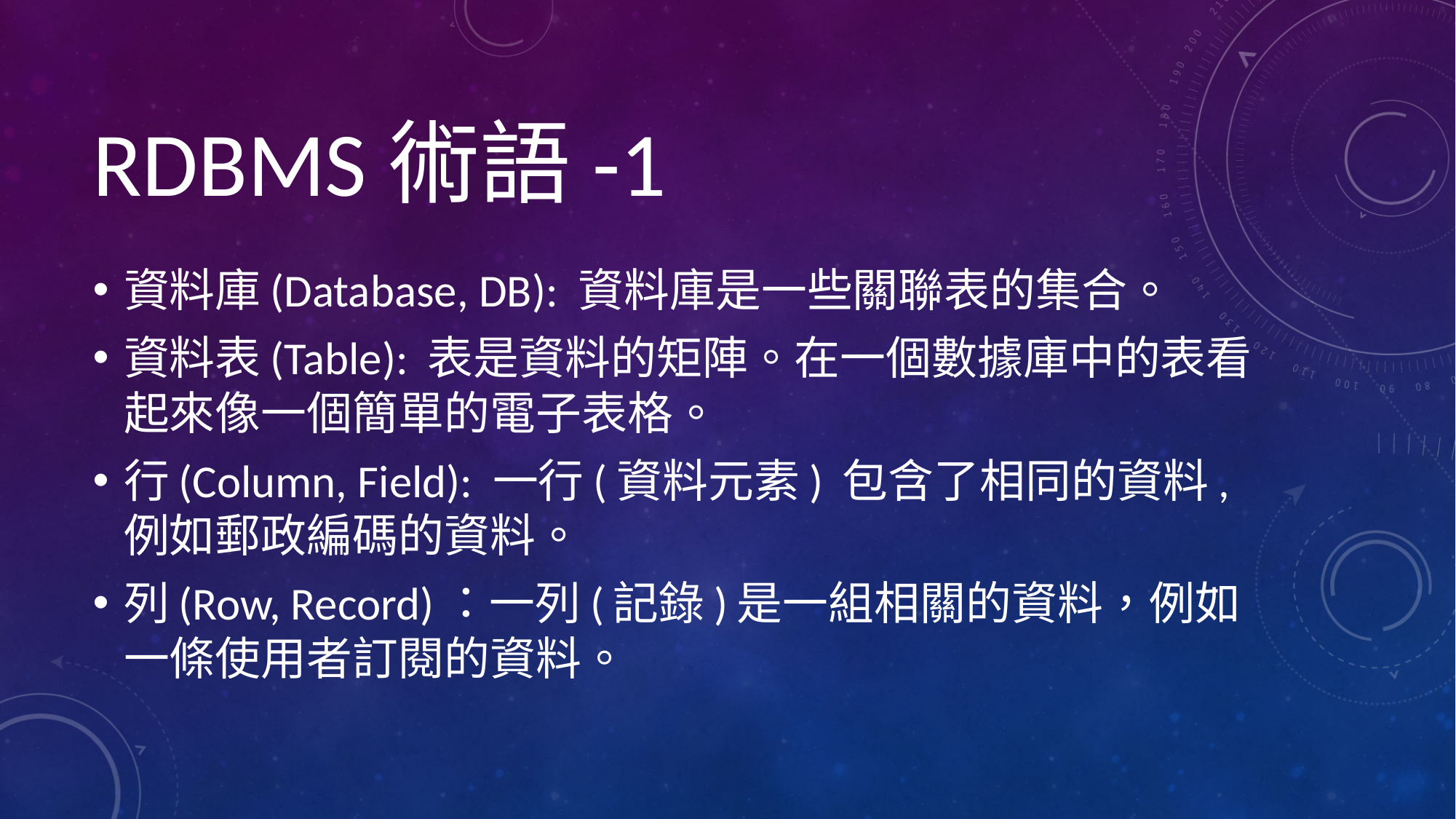

# Rdbms術語-1
資料庫(Database, DB): 資料庫是一些關聯表的集合。
資料表(Table): 表是資料的矩陣。在一個數據庫中的表看起來像一個簡單的電子表格。
行(Column, Field): 一行(資料元素) 包含了相同的資料, 例如郵政編碼的資料。
列(Row, Record)：一列(記錄)是一組相關的資料，例如一條使用者訂閱的資料。